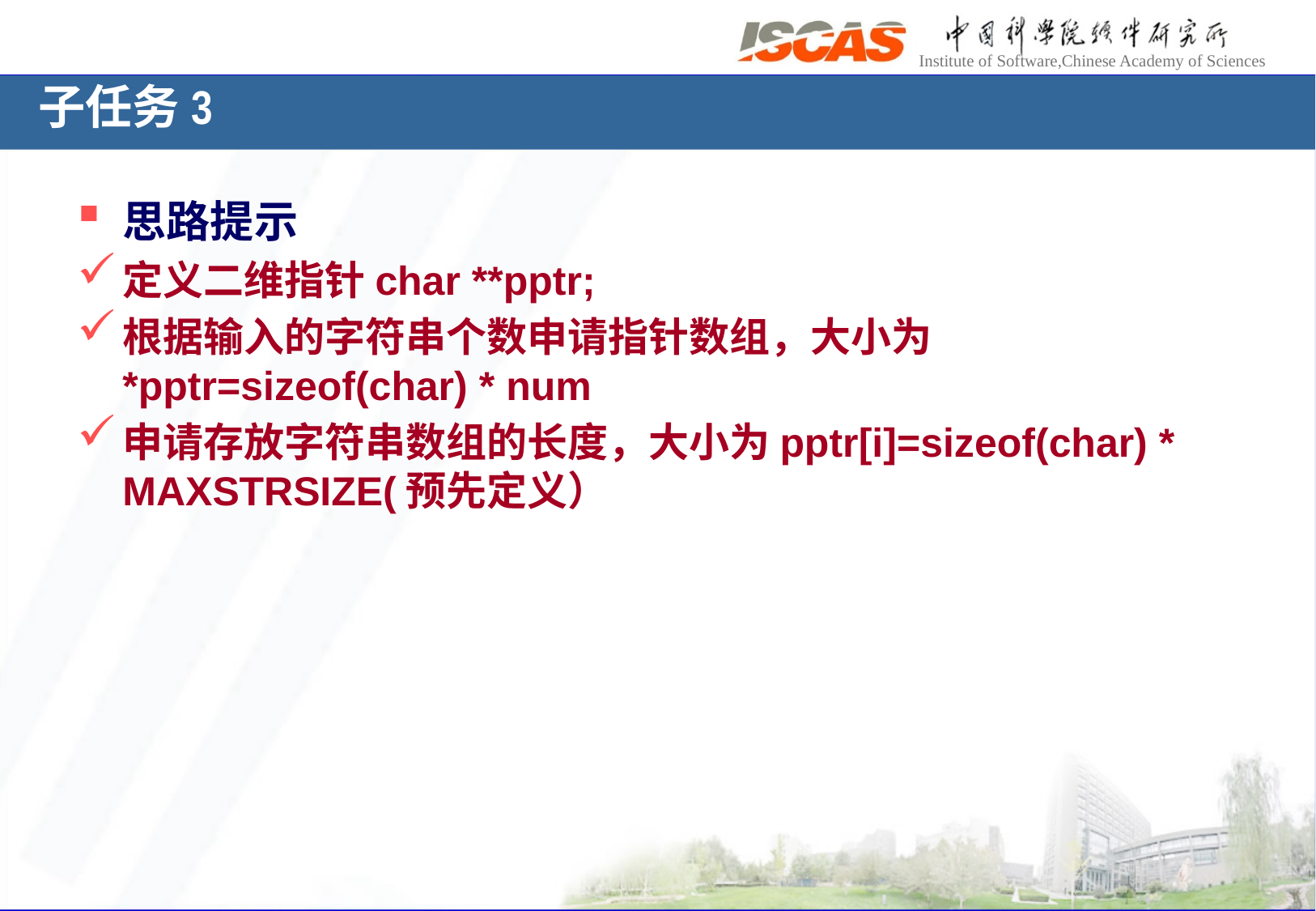

# 子任务3
思路提示
定义二维指针char **pptr;
根据输入的字符串个数申请指针数组，大小为*pptr=sizeof(char) * num
申请存放字符串数组的长度，大小为pptr[i]=sizeof(char) * MAXSTRSIZE(预先定义）